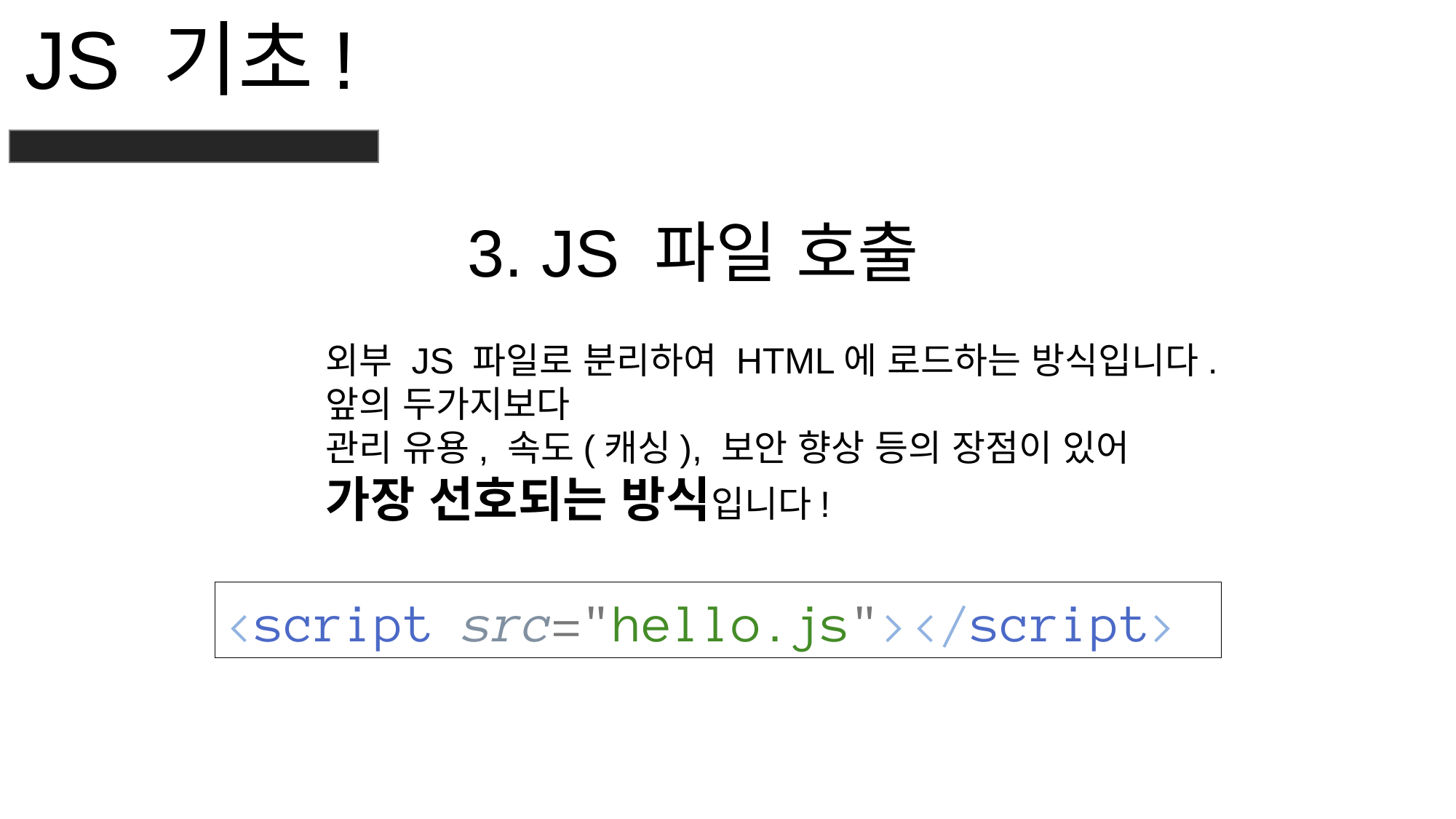

JS 기초!
3. JS 파일 호출

외부 JS 파일로 분리하여 HTML에 로드하는 방식입니다.
앞의 두가지보다
관리 유용, 속도(캐싱), 보안 향상 등의 장점이 있어
가장 선호되는 방식입니다!
<script src="hello.js"></script>